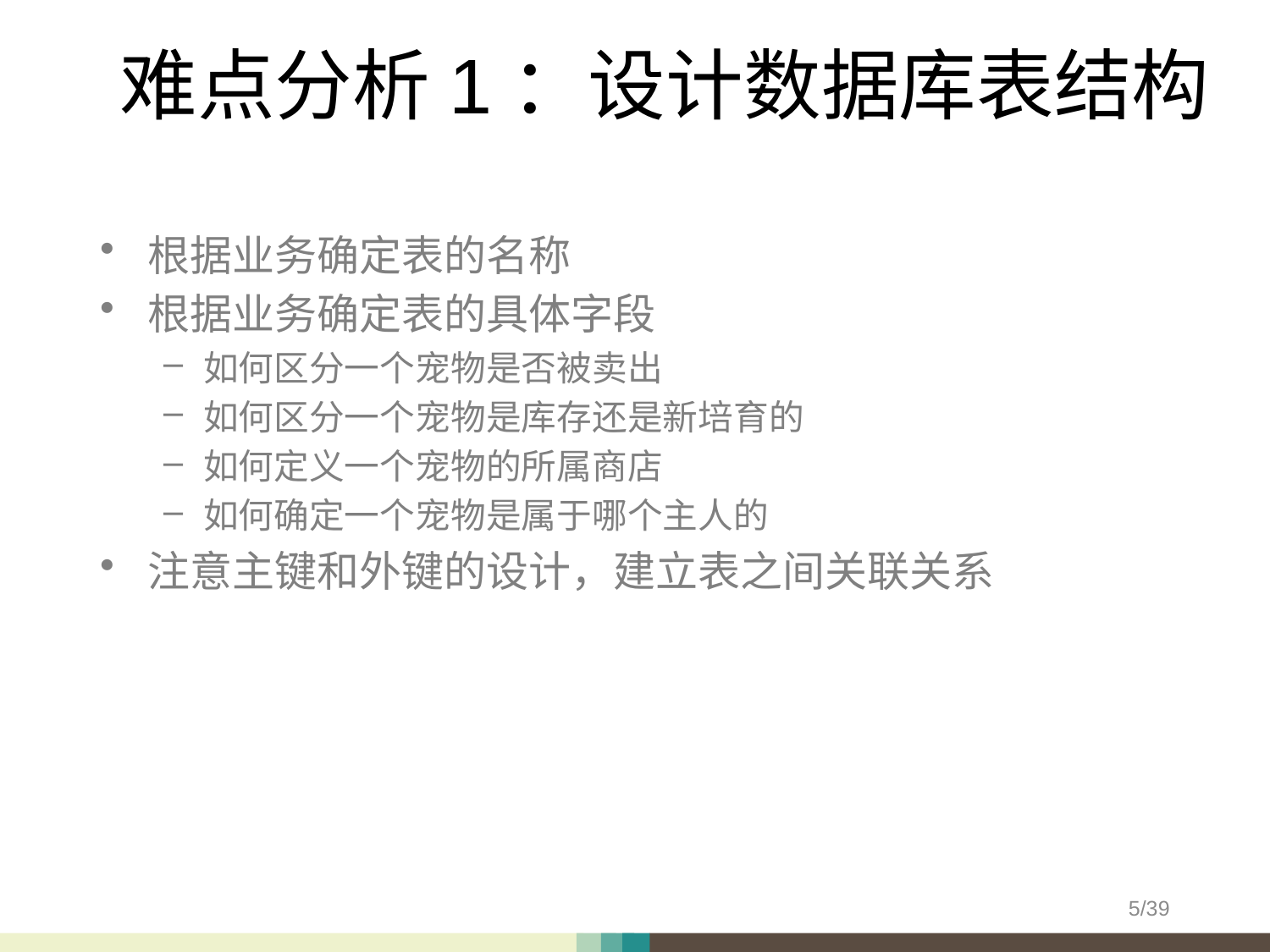

# 难点分析1：设计数据库表结构
根据业务确定表的名称
根据业务确定表的具体字段
如何区分一个宠物是否被卖出
如何区分一个宠物是库存还是新培育的
如何定义一个宠物的所属商店
如何确定一个宠物是属于哪个主人的
注意主键和外键的设计，建立表之间关联关系
5/39